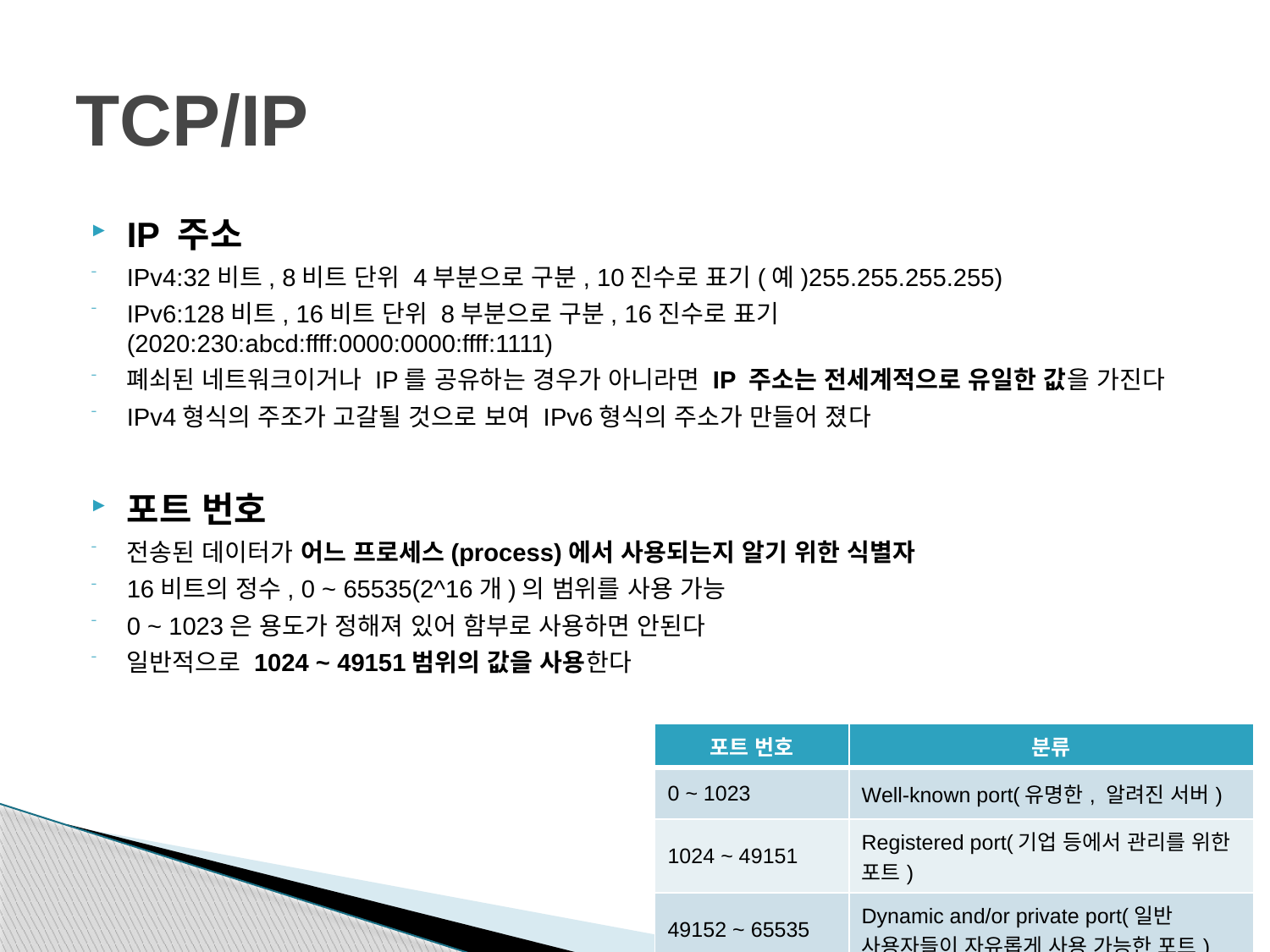

# TCP/IP
IP 주소
IPv4:32비트, 8비트 단위 4부분으로 구분, 10진수로 표기(예)255.255.255.255)
IPv6:128비트, 16비트 단위 8부분으로 구분, 16진수로 표기(2020:230:abcd:ffff:0000:0000:ffff:1111)
폐쇠된 네트워크이거나 IP를 공유하는 경우가 아니라면 IP 주소는 전세계적으로 유일한 값을 가진다
IPv4형식의 주조가 고갈될 것으로 보여 IPv6형식의 주소가 만들어 졌다

포트 번호
전송된 데이터가 어느 프로세스(process)에서 사용되는지 알기 위한 식별자
16비트의 정수, 0 ~ 65535(2^16개)의 범위를 사용 가능
0 ~ 1023은 용도가 정해져 있어 함부로 사용하면 안된다
일반적으로 1024 ~ 49151범위의 값을 사용한다
| 포트 번호 | 분류 |
| --- | --- |
| 0 ~ 1023 | Well-known port(유명한, 알려진 서버) |
| 1024 ~ 49151 | Registered port(기업 등에서 관리를 위한 포트) |
| 49152 ~ 65535 | Dynamic and/or private port(일반 사용자들이 자유롭게 사용 가능한 포트) |